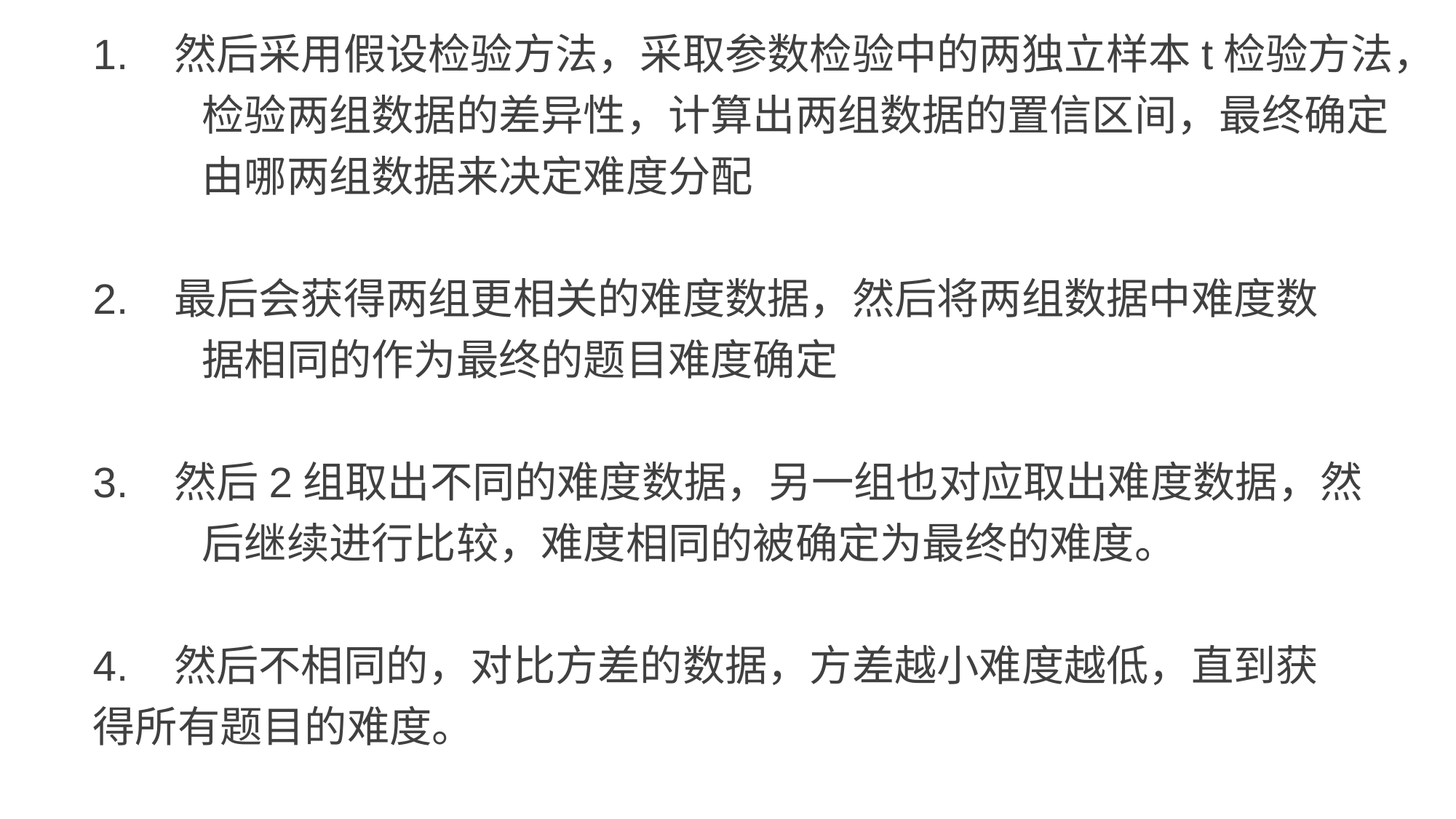

1.   然后采用假设检验方法，采取参数检验中的两独立样本t检验方法，
	检验两组数据的差异性，计算出两组数据的置信区间，最终确定
	由哪两组数据来决定难度分配

2.   最后会获得两组更相关的难度数据，然后将两组数据中难度数
	据相同的作为最终的题目难度确定

3.   然后2组取出不同的难度数据，另一组也对应取出难度数据，然
	后继续进行比较，难度相同的被确定为最终的难度。

4.   然后不相同的，对比方差的数据，方差越小难度越低，直到获
得所有题目的难度。